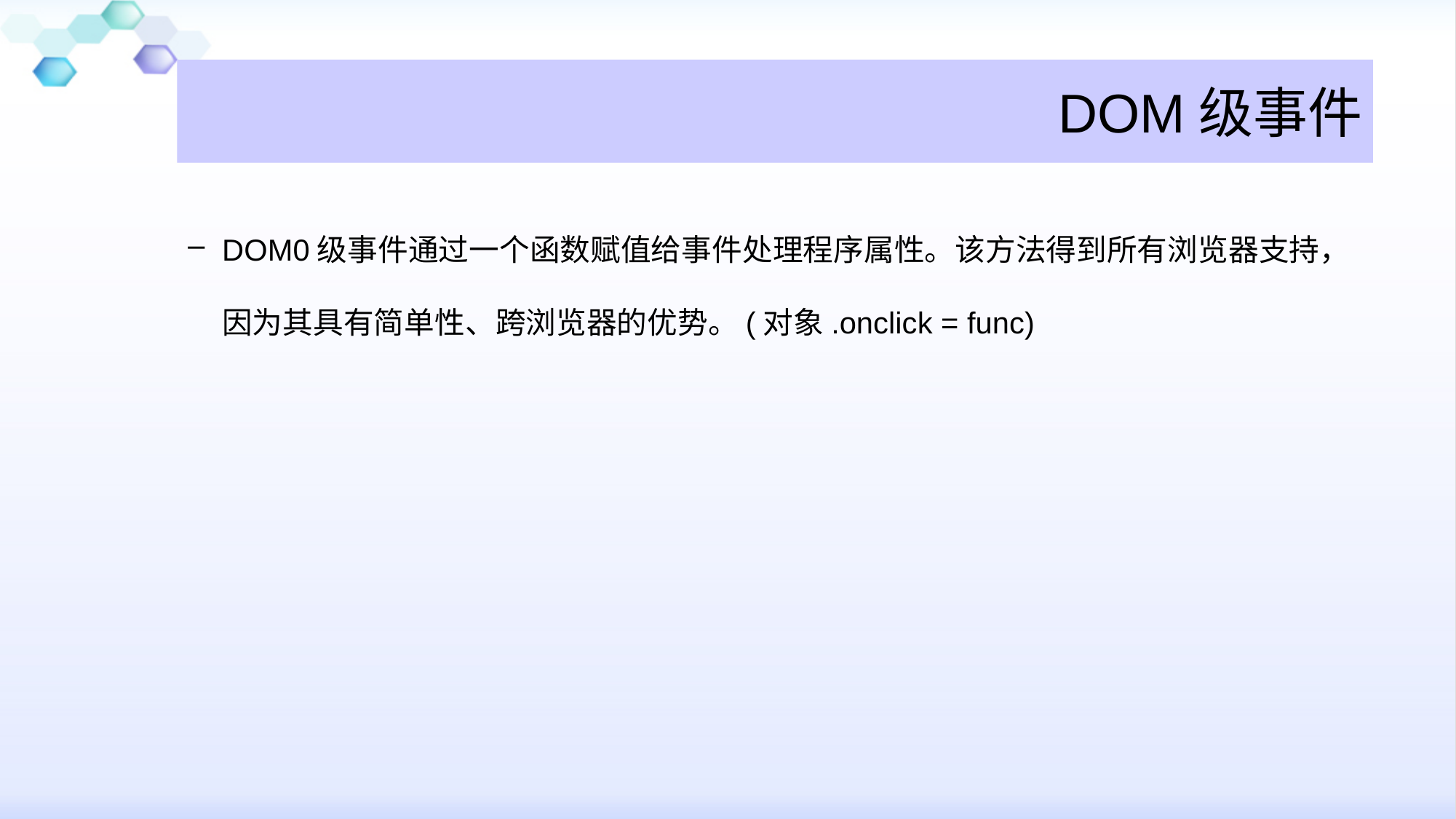

# DOM级事件
DOM0级事件通过一个函数赋值给事件处理程序属性。该方法得到所有浏览器支持，因为其具有简单性、跨浏览器的优势。(对象.onclick = func)